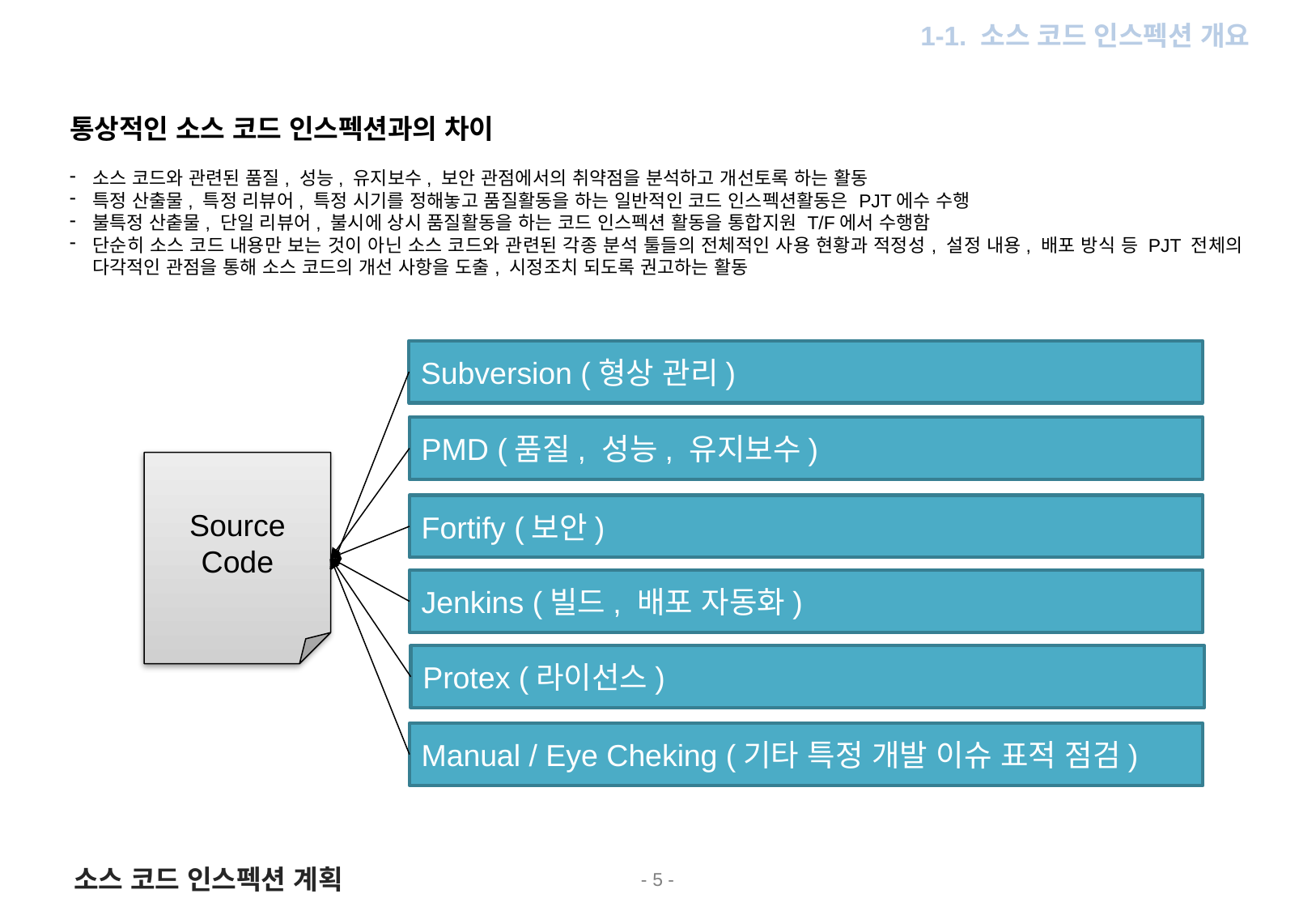

1. Overview
1-1. 소스 코드 인스펙션 개요
통상적인 소스 코드 인스펙션과의 차이

소스 코드와 관련된 품질, 성능, 유지보수, 보안 관점에서의 취약점을 분석하고 개선토록 하는 활동
특정 산출물, 특정 리뷰어, 특정 시기를 정해놓고 품질활동을 하는 일반적인 코드 인스펙션활동은 PJT에수 수행
불특정 산춭물, 단일 리뷰어, 불시에 상시 품질활동을 하는 코드 인스펙션 활동을 통합지원 T/F에서 수행함
단순히 소스 코드 내용만 보는 것이 아닌 소스 코드와 관련된 각종 분석 툴들의 전체적인 사용 현황과 적정성, 설정 내용, 배포 방식 등 PJT 전체의 다각적인 관점을 통해 소스 코드의 개선 사항을 도출, 시정조치 되도록 권고하는 활동
Subversion (형상 관리)
PMD (품질, 성능, 유지보수)
Source
Code
Fortify (보안)
Jenkins (빌드, 배포 자동화)
Protex (라이선스)
Manual / Eye Cheking (기타 특정 개발 이슈 표적 점검)